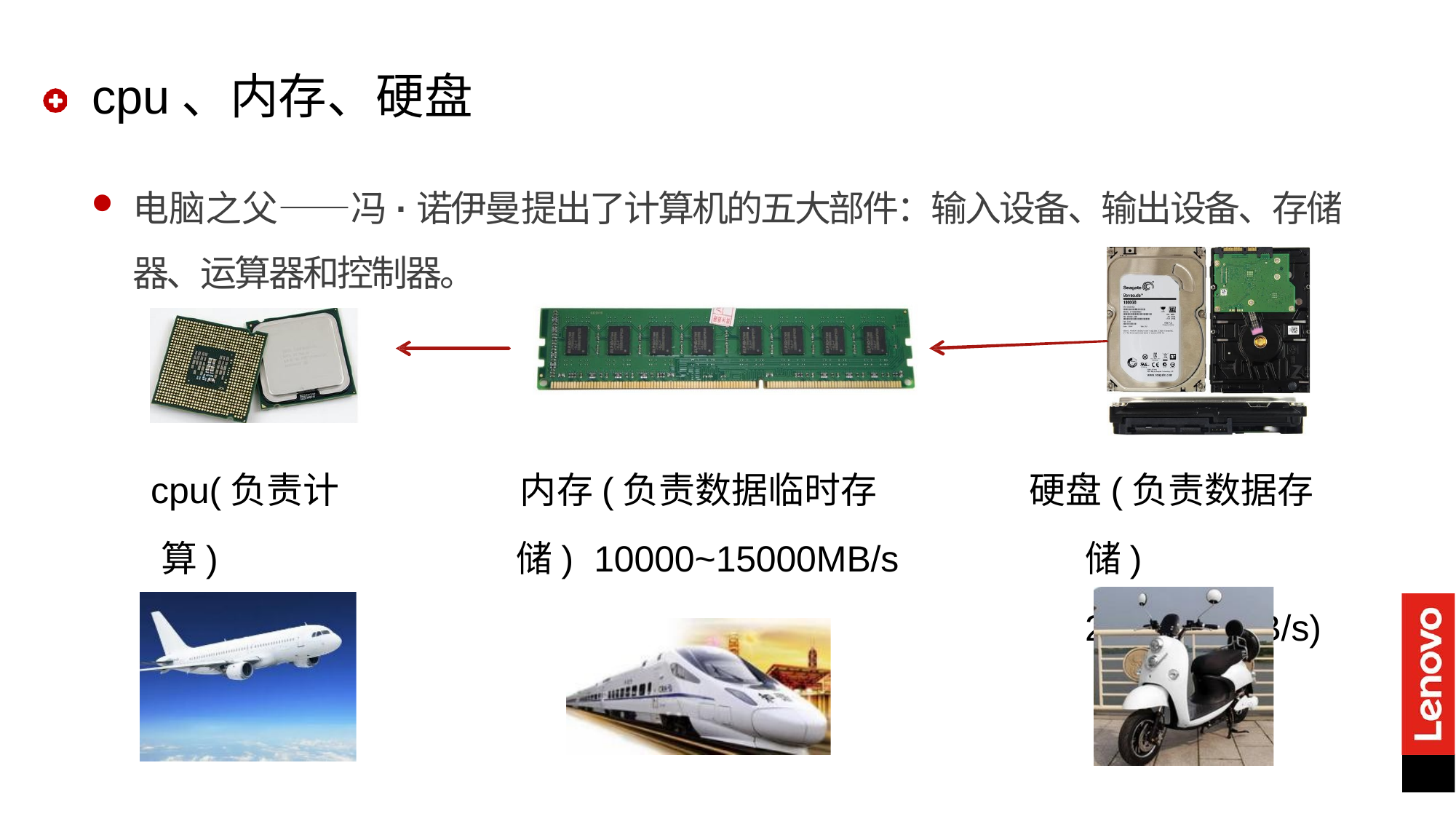

# cpu、内存、硬盘
电脑之父——冯·诺伊曼提出了计算机的五大部件：输入设备、输出设备、存储器、运算器和控制器。

cpu(负责计算)  20000MB/s
内存(负责数据临时存储)  10000~15000MB/s
硬盘(负责数据存储)  200~600MB/s)

9